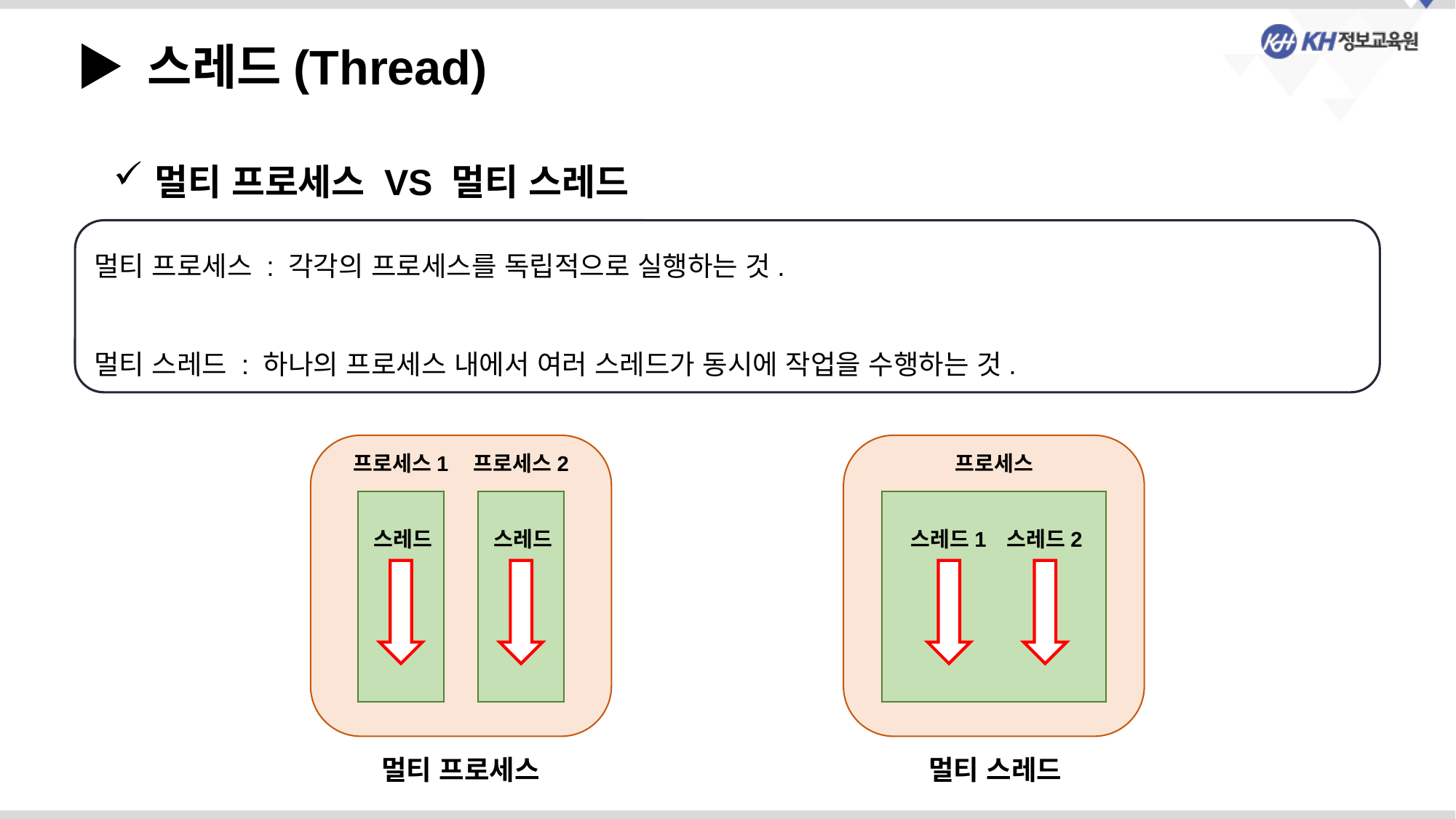

▶ 스레드(Thread)
멀티 프로세스 VS 멀티 스레드
멀티 프로세스 : 각각의 프로세스를 독립적으로 실행하는 것.

멀티 스레드 : 하나의 프로세스 내에서 여러 스레드가 동시에 작업을 수행하는 것.

프로세스1

스레드

프로세스2

스레드

프로세스

스레드1
스레드2

멀티 프로세스
멀티 스레드